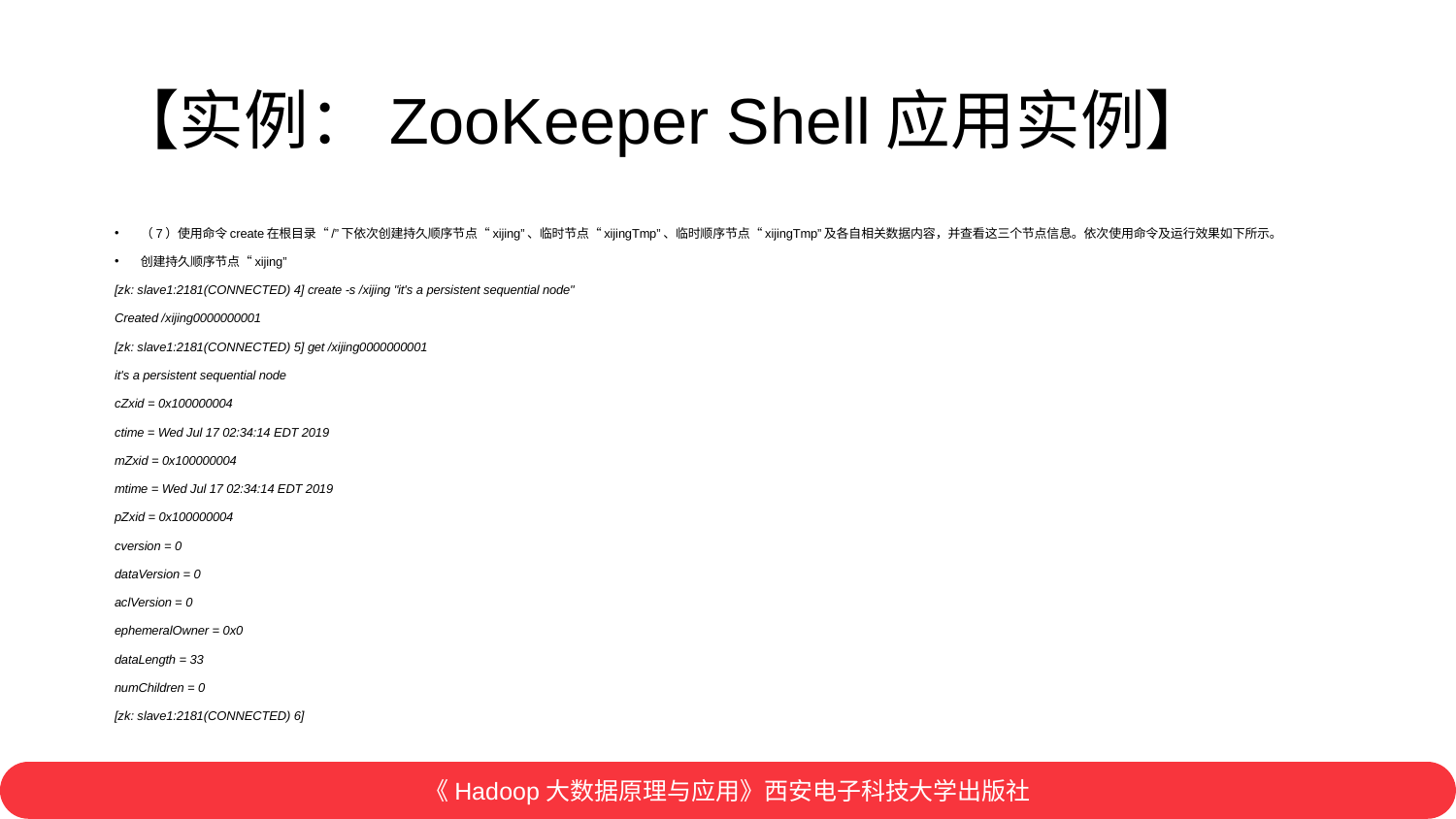

# 【实例：ZooKeeper Shell应用实例】
（7）使用命令create在根目录“/”下依次创建持久顺序节点“xijing”、临时节点“xijingTmp”、临时顺序节点“xijingTmp”及各自相关数据内容，并查看这三个节点信息。依次使用命令及运行效果如下所示。
创建持久顺序节点“xijing”
[zk: slave1:2181(CONNECTED) 4] create -s /xijing "it's a persistent sequential node"
Created /xijing0000000001
[zk: slave1:2181(CONNECTED) 5] get /xijing0000000001
it's a persistent sequential node
cZxid = 0x100000004
ctime = Wed Jul 17 02:34:14 EDT 2019
mZxid = 0x100000004
mtime = Wed Jul 17 02:34:14 EDT 2019
pZxid = 0x100000004
cversion = 0
dataVersion = 0
aclVersion = 0
ephemeralOwner = 0x0
dataLength = 33
numChildren = 0
[zk: slave1:2181(CONNECTED) 6]